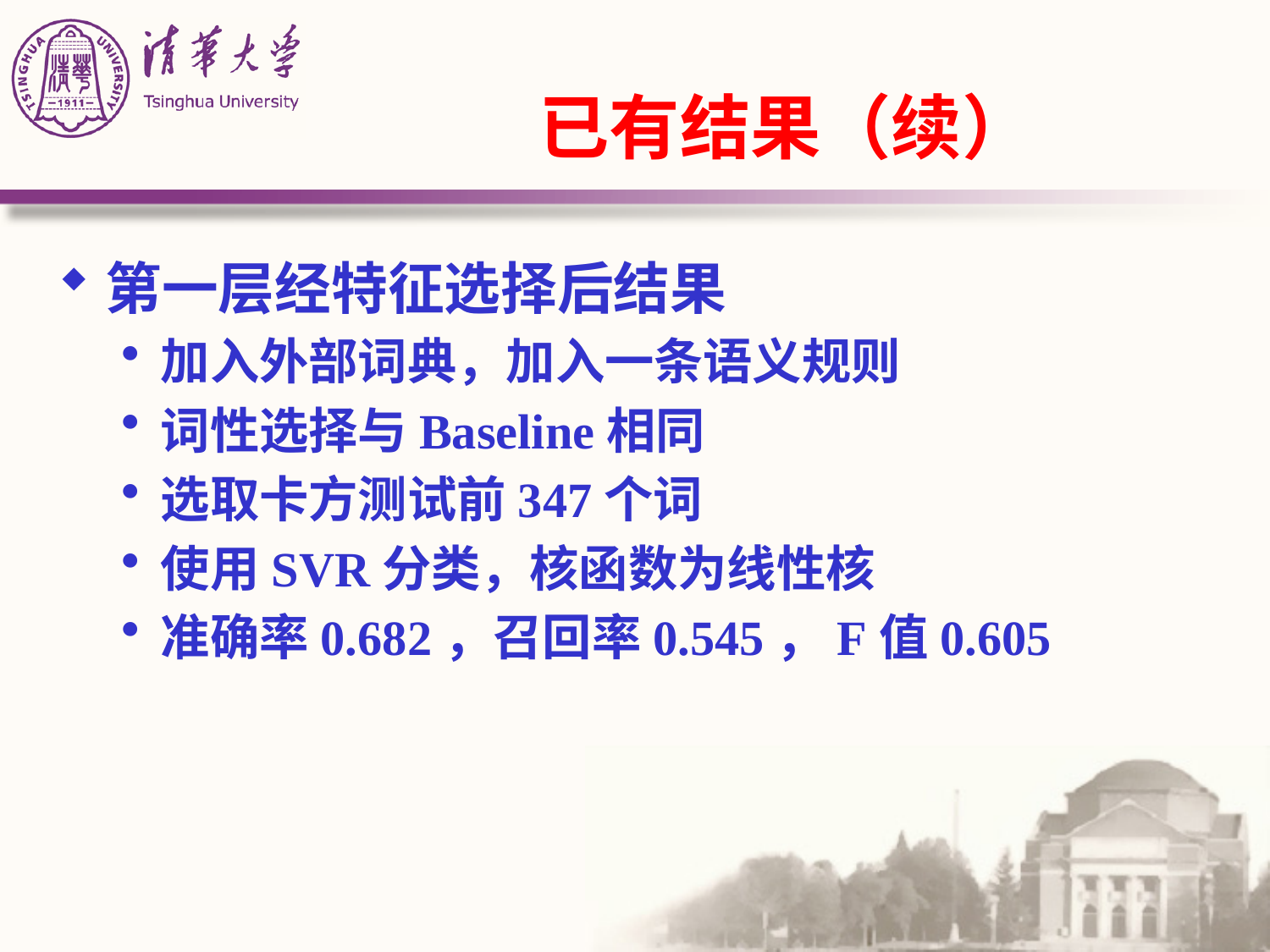

# 已有结果（续）
第一层经特征选择后结果
加入外部词典，加入一条语义规则
词性选择与Baseline相同
选取卡方测试前347个词
使用SVR分类，核函数为线性核
准确率0.682，召回率0.545，F值0.605